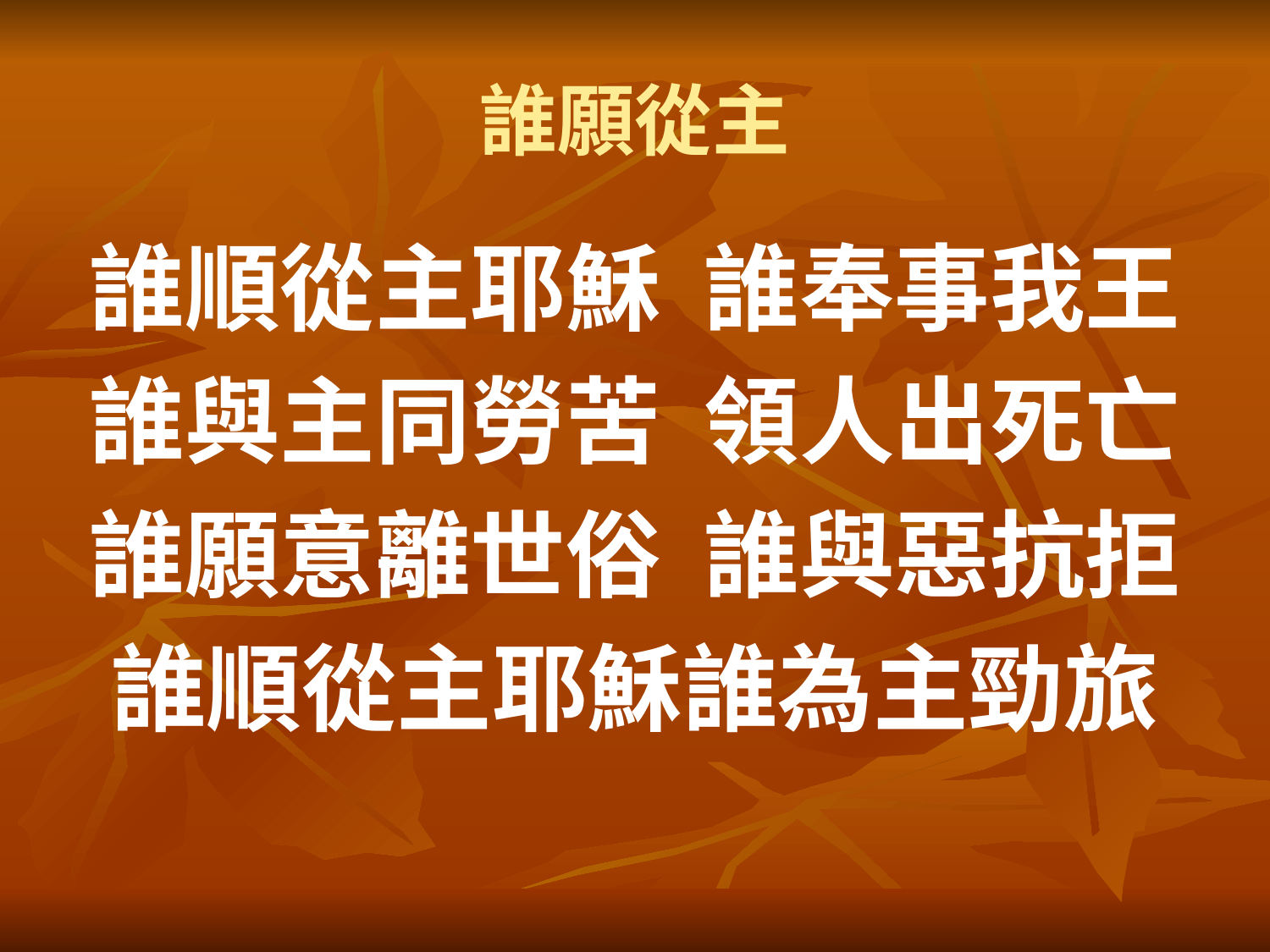

# 誰願從主
誰順從主耶穌  誰奉事我王
誰與主同勞苦  領人出死亡
誰願意離世俗  誰與惡抗拒
誰順從主耶穌誰為主勁旅